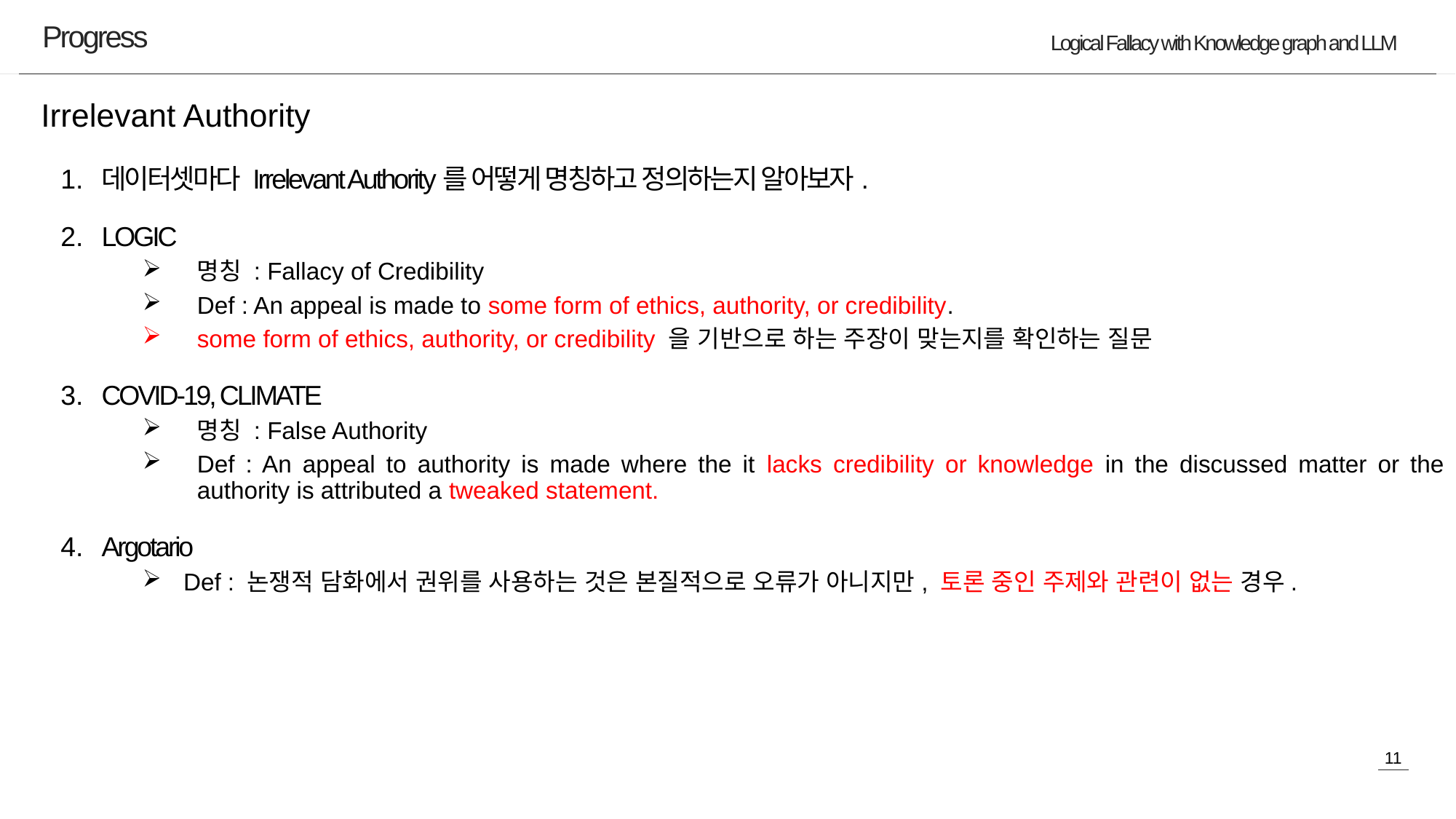

Progress
Irrelevant Authority
데이터셋마다 Irrelevant Authority를 어떻게 명칭하고 정의하는지 알아보자.
LOGIC
명칭 : Fallacy of Credibility
Def : An appeal is made to some form of ethics, authority, or credibility.
some form of ethics, authority, or credibility 을 기반으로 하는 주장이 맞는지를 확인하는 질문
COVID-19, CLIMATE
명칭 : False Authority
Def : An appeal to authority is made where the it lacks credibility or knowledge in the discussed matter or the authority is attributed a tweaked statement.
Argotario
Def : 논쟁적 담화에서 권위를 사용하는 것은 본질적으로 오류가 아니지만, 토론 중인 주제와 관련이 없는 경우.